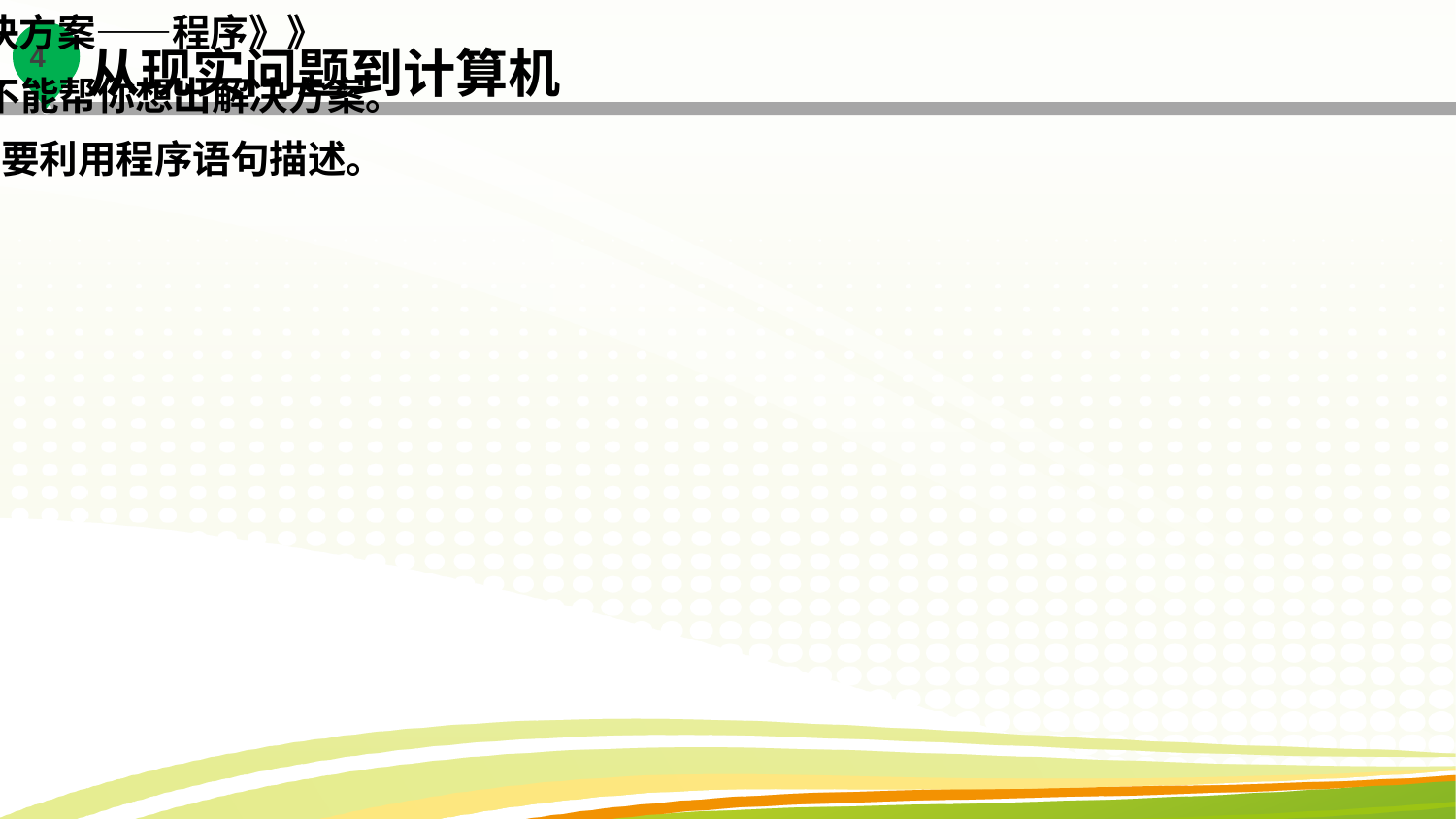

# 从现实问题到计算机
《《《问题——解决方案——程序》》
1.面对一个问题计算机不能帮你想出解决方案。
2.即使有解决方案，还要利用程序语句描述。